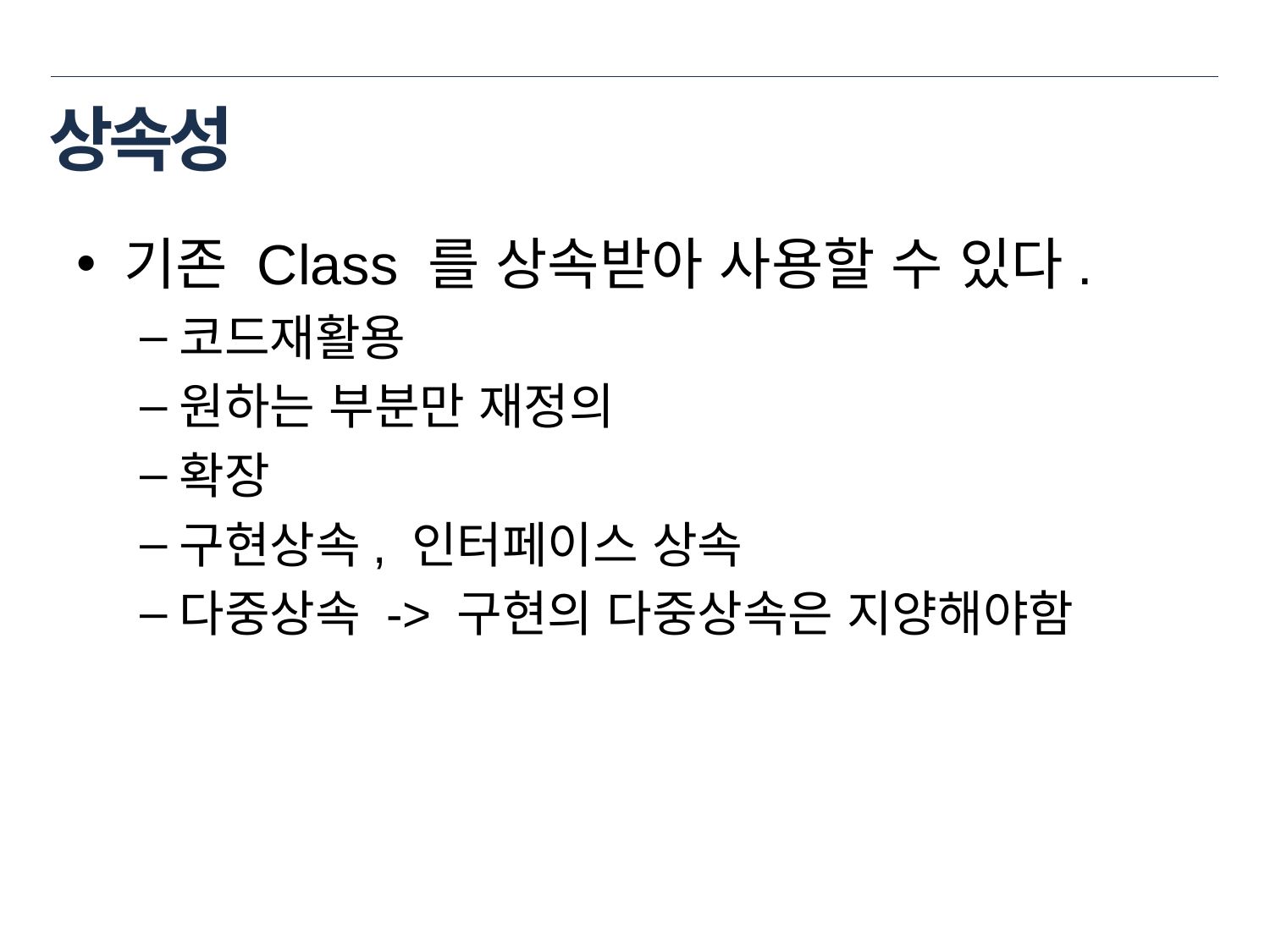

# 상속성
기존 Class 를 상속받아 사용할 수 있다.
코드재활용
원하는 부분만 재정의
확장
구현상속, 인터페이스 상속
다중상속 -> 구현의 다중상속은 지양해야함